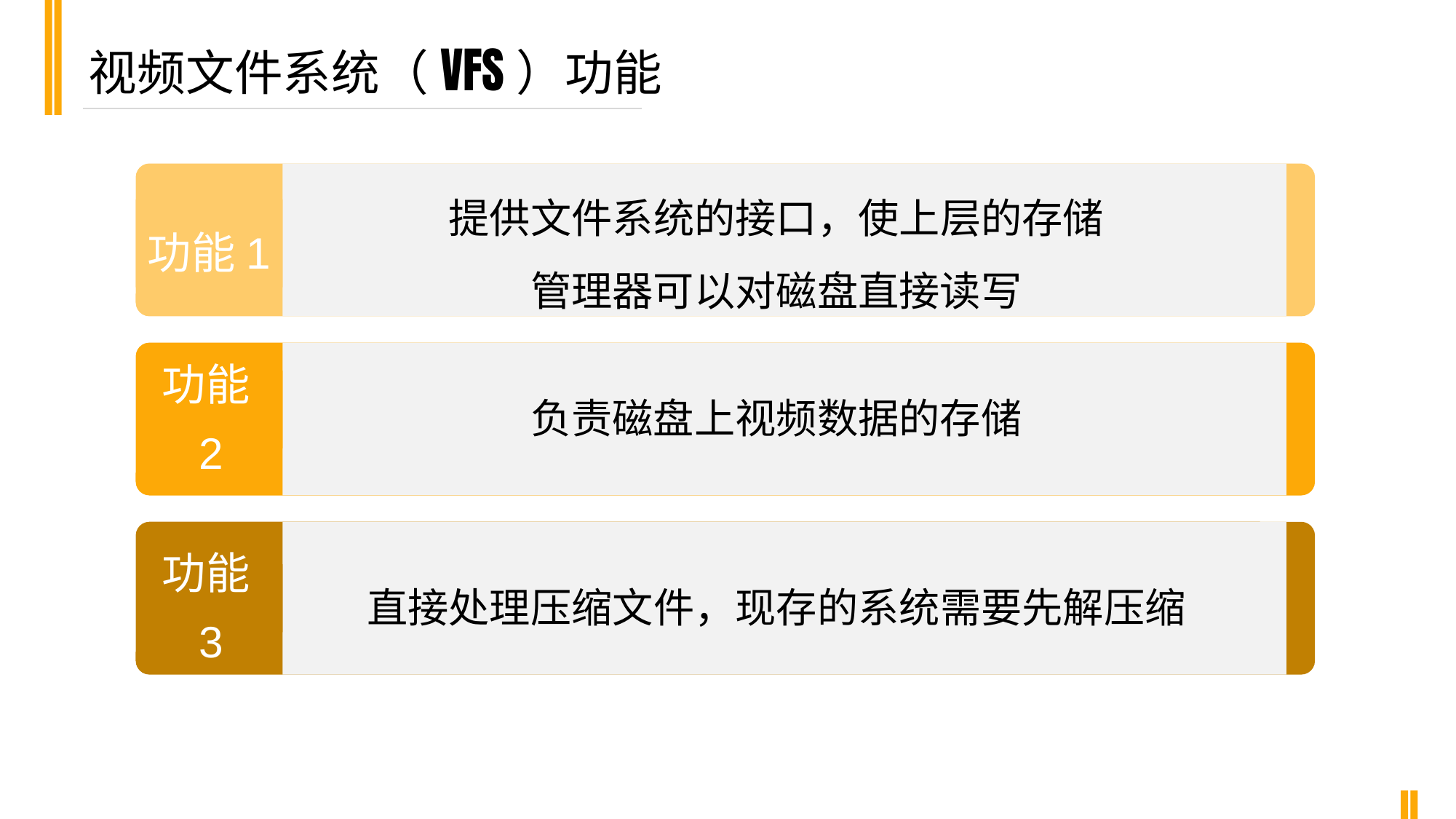

视频文件系统（VFS）功能

提供文件系统的接口，使上层的存储
管理器可以对磁盘直接读写
功能1

功能2
负责磁盘上视频数据的存储

直接处理压缩文件，现存的系统需要先解压缩
功能3